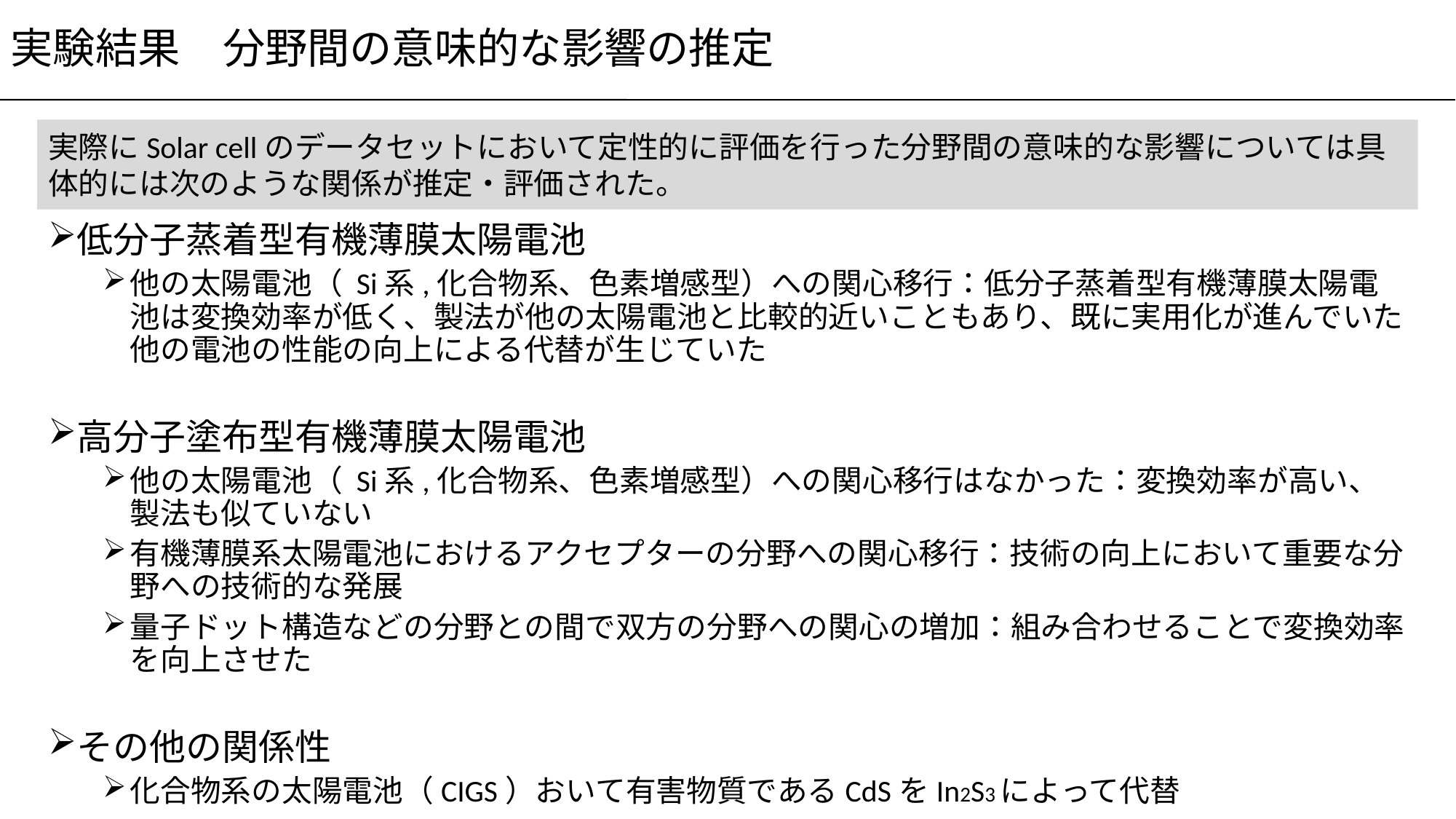

実験結果　分野間の意味的な影響の推定
実際にSolar cellのデータセットにおいて定性的に評価を行った分野間の意味的な影響については具体的には次のような関係が推定・評価された。
低分子蒸着型有機薄膜太陽電池
他の太陽電池（ Si系,化合物系、色素増感型）への関心移行：低分子蒸着型有機薄膜太陽電池は変換効率が低く、製法が他の太陽電池と比較的近いこともあり、既に実用化が進んでいた他の電池の性能の向上による代替が生じていた

高分子塗布型有機薄膜太陽電池
他の太陽電池（ Si系,化合物系、色素増感型）への関心移行はなかった：変換効率が高い、製法も似ていない
有機薄膜系太陽電池におけるアクセプターの分野への関心移行：技術の向上において重要な分野への技術的な発展
量子ドット構造などの分野との間で双方の分野への関心の増加：組み合わせることで変換効率を向上させた

その他の関係性
化合物系の太陽電池（CIGS）おいて有害物質であるCdSをIn2S3によって代替